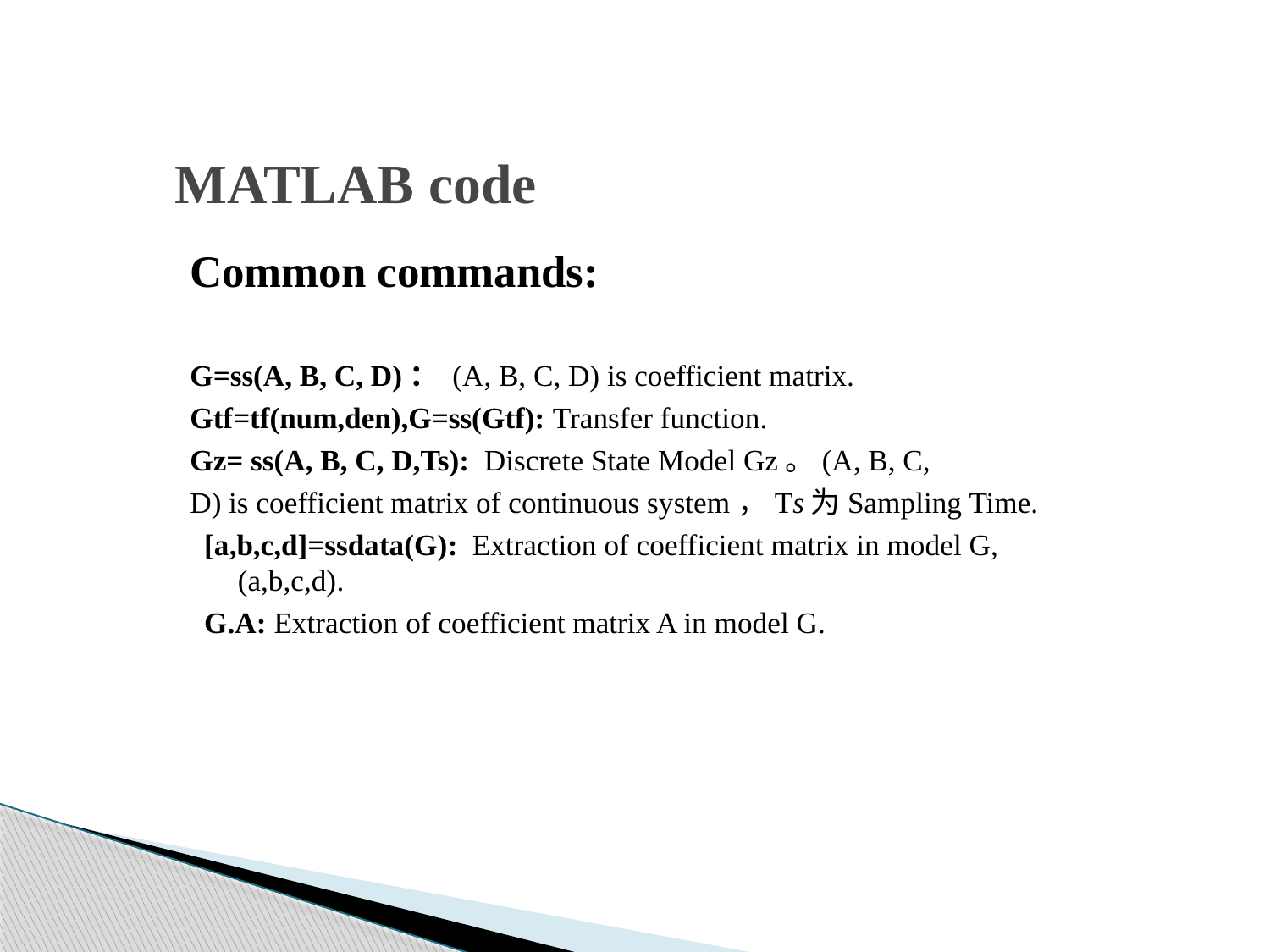

# MATLAB code
Common commands:

G=ss(A, B, C, D)： (A, B, C, D) is coefficient matrix.
Gtf=tf(num,den),G=ss(Gtf): Transfer function.
Gz= ss(A, B, C, D,Ts):  Discrete State Model Gz。(A, B, C,
D) is coefficient matrix of continuous system，Ts为Sampling Time.
[a,b,c,d]=ssdata(G):  Extraction of coefficient matrix in model G, (a,b,c,d).
G.A: Extraction of coefficient matrix A in model G.